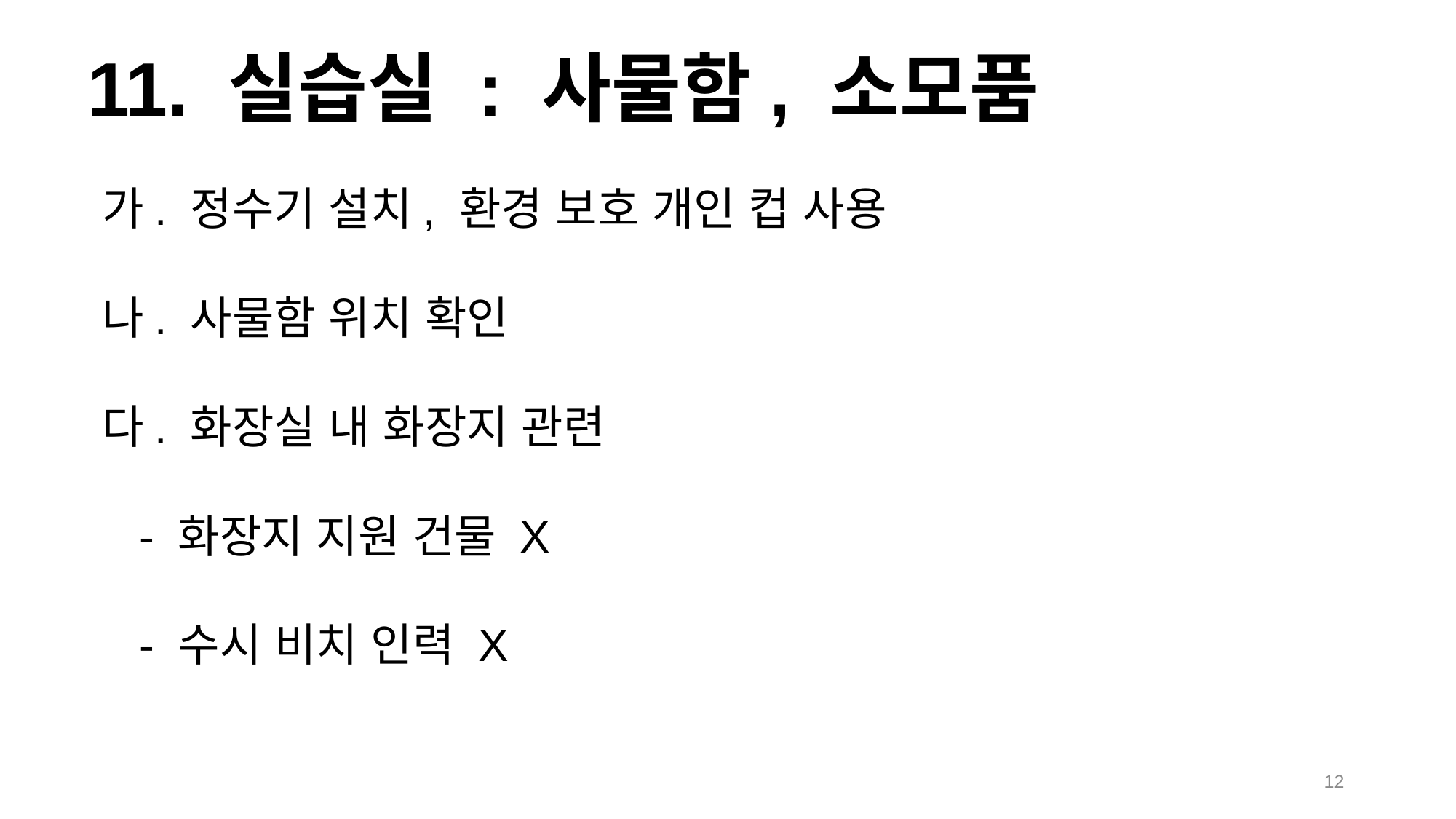

11. 실습실 : 사물함, 소모품
가. 정수기 설치, 환경 보호 개인 컵 사용
나. 사물함 위치 확인
다. 화장실 내 화장지 관련
   - 화장지 지원 건물 X
   - 수시 비치 인력 X
12